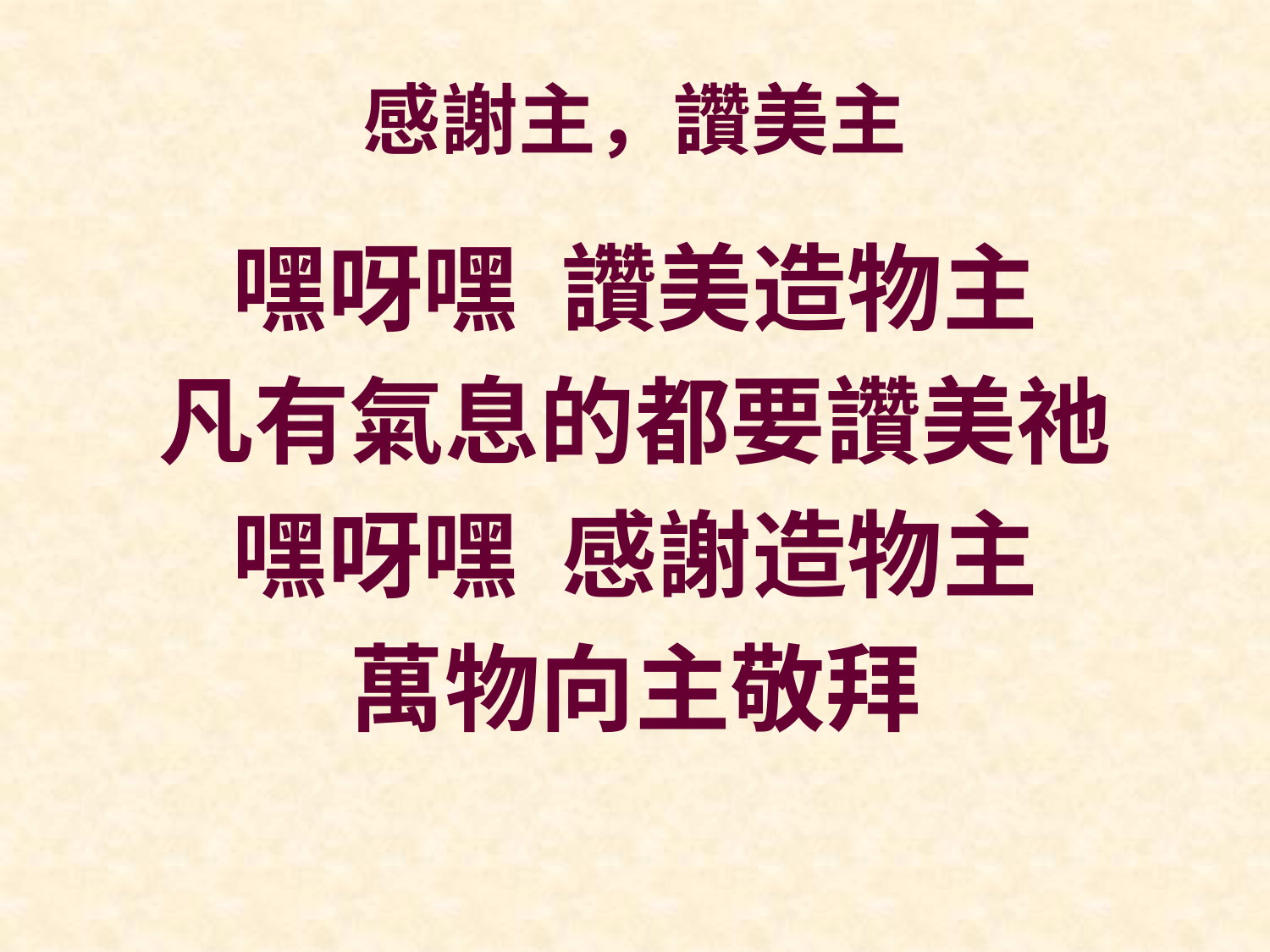

# 感謝主，讚美主
嘿呀嘿  讚美造物主
凡有氣息的都要讚美祂
嘿呀嘿  感謝造物主
萬物向主敬拜